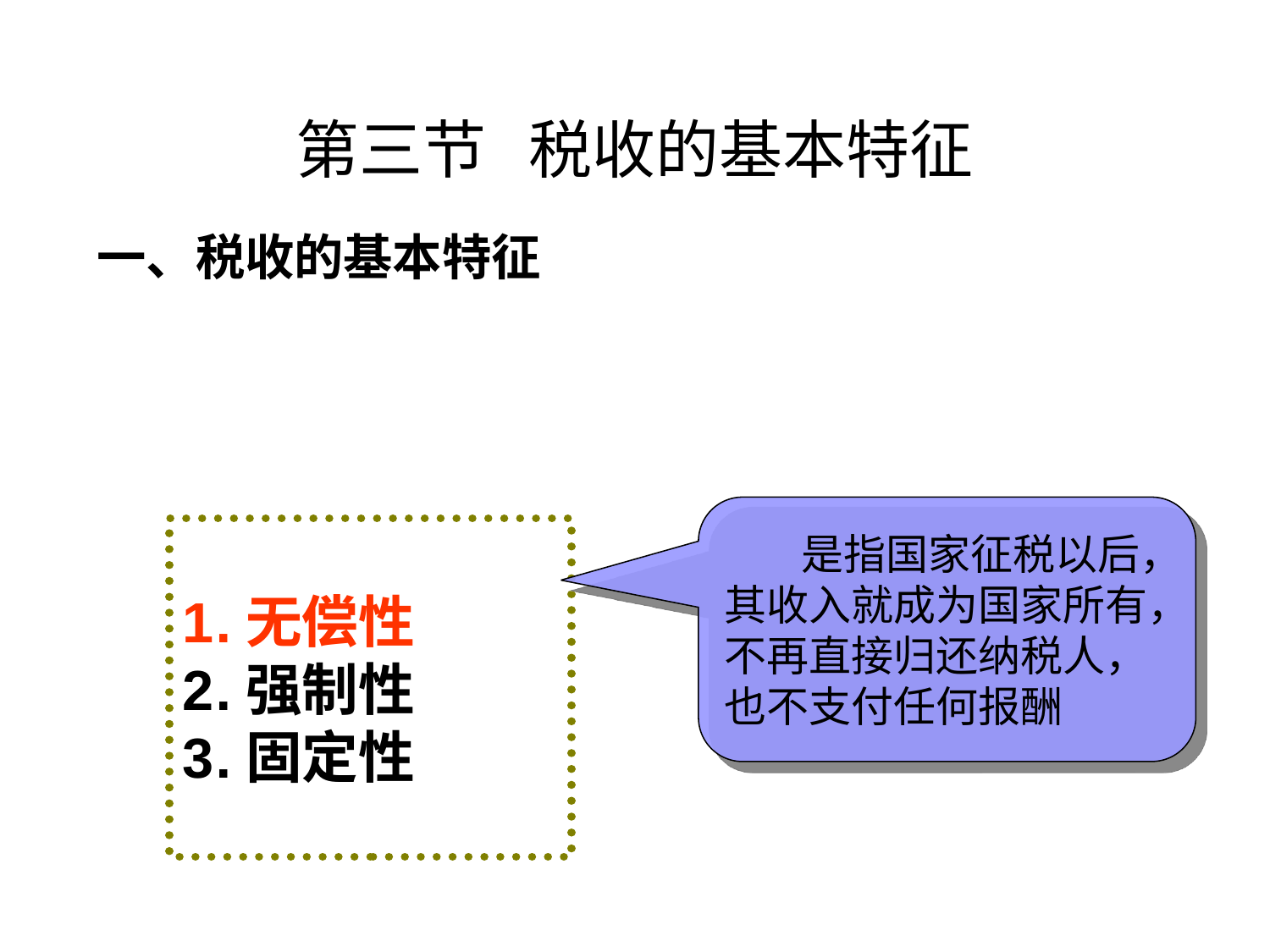

# 第三节   税收的基本特征
一、税收的基本特征

       是指国家征税以后，其收入就成为国家所有，不再直接归还纳税人，也不支付任何报酬
无偿性
强制性
固定性